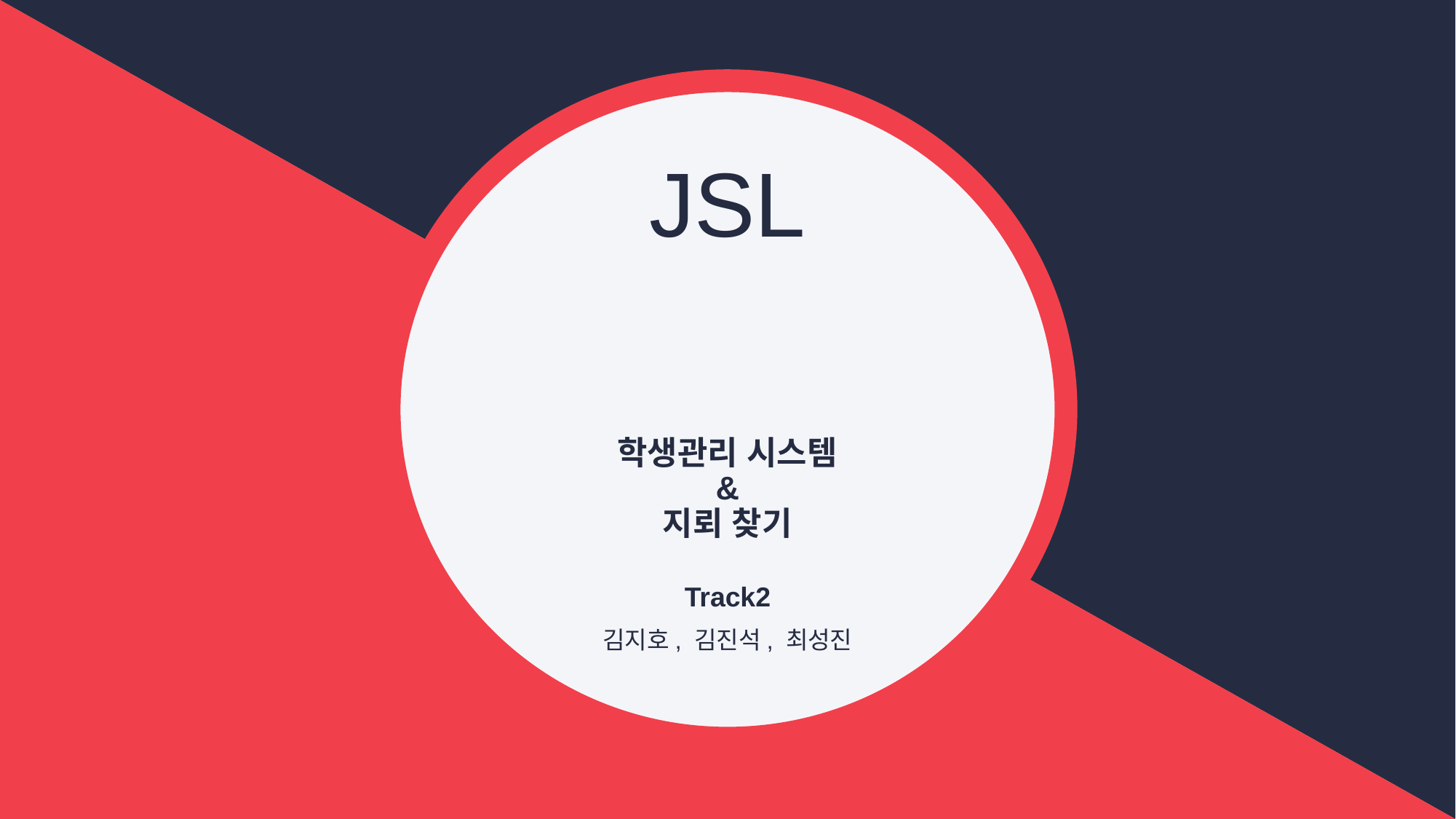

JSL
# 학생관리 시스템 & 지뢰 찾기
Track2
김지호, 김진석, 최성진